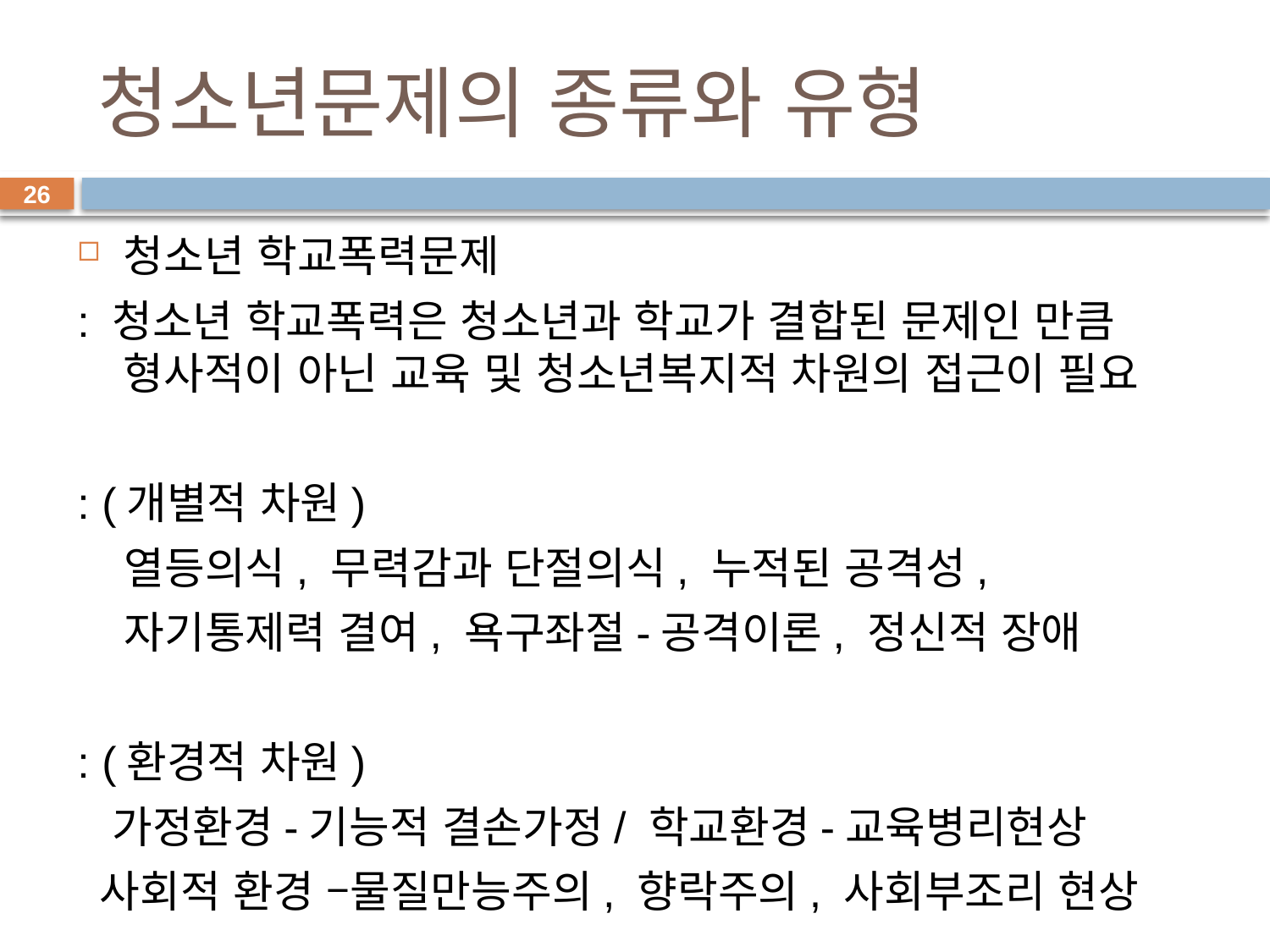

# 청소년문제의 종류와 유형
26
청소년 학교폭력문제
: 청소년 학교폭력은 청소년과 학교가 결합된 문제인 만큼 형사적이 아닌 교육 및 청소년복지적 차원의 접근이 필요

: (개별적 차원)
   열등의식, 무력감과 단절의식, 누적된 공격성,
   자기통제력 결여, 욕구좌절-공격이론, 정신적 장애

: (환경적 차원)
  가정환경-기능적 결손가정/ 학교환경-교육병리현상
 사회적 환경 –물질만능주의, 향락주의, 사회부조리 현상